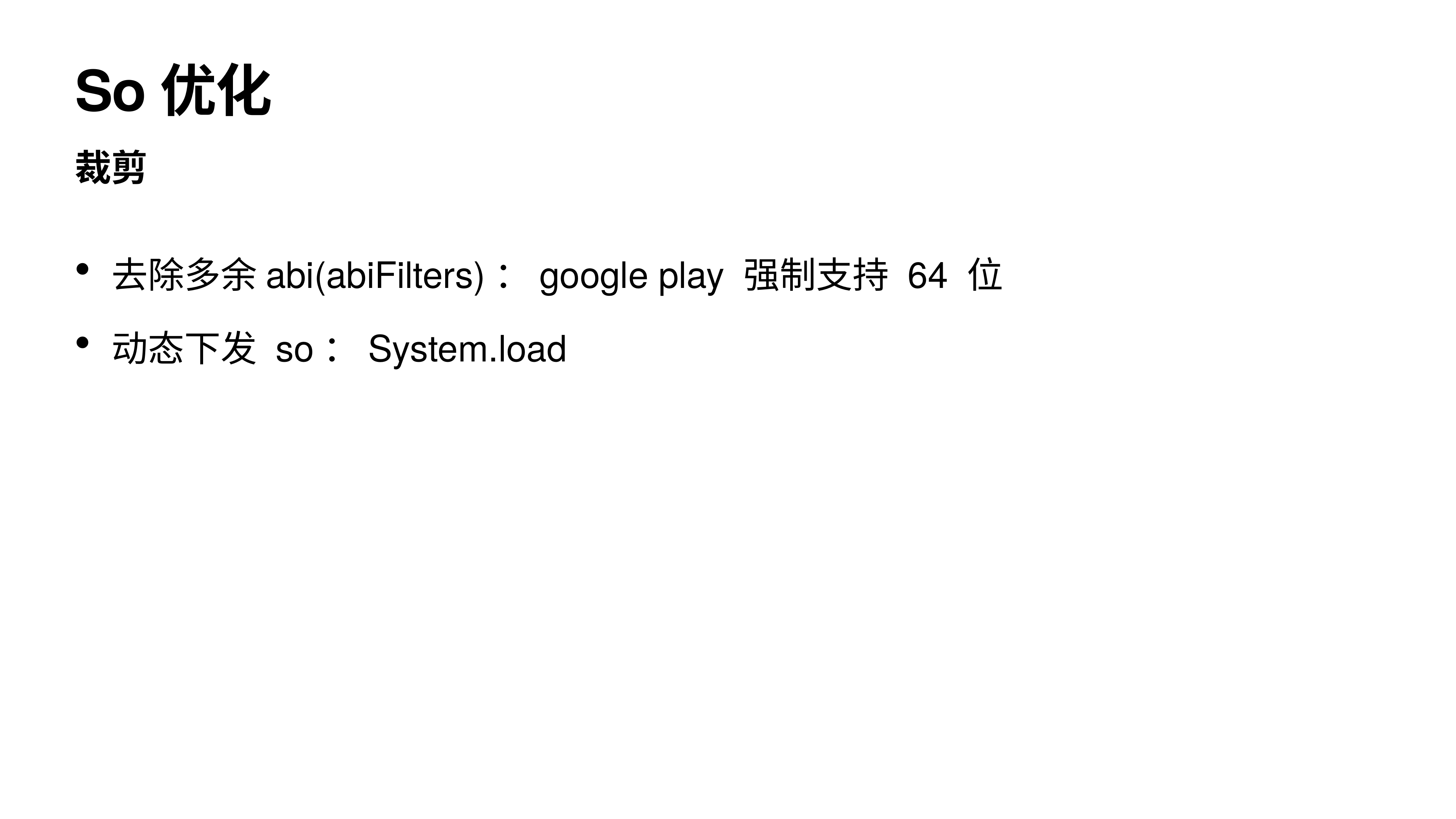

# So优化
裁剪
去除多余abi(abiFilters)：google play 强制支持 64 位
动态下发 so：System.load